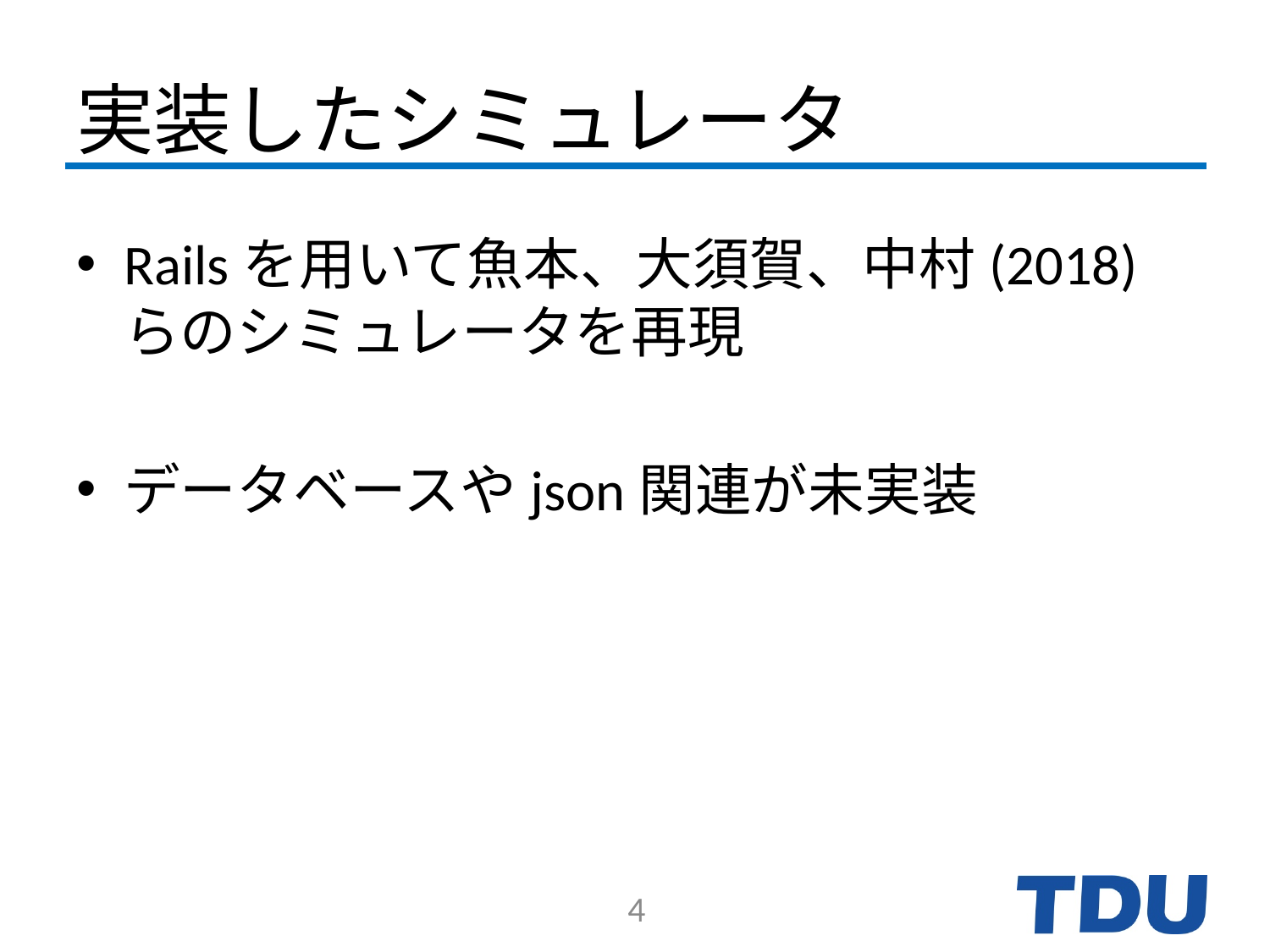

# 実装したシミュレータ
Railsを用いて魚本、大須賀、中村(2018)らのシミュレータを再現

データベースやjson関連が未実装
4